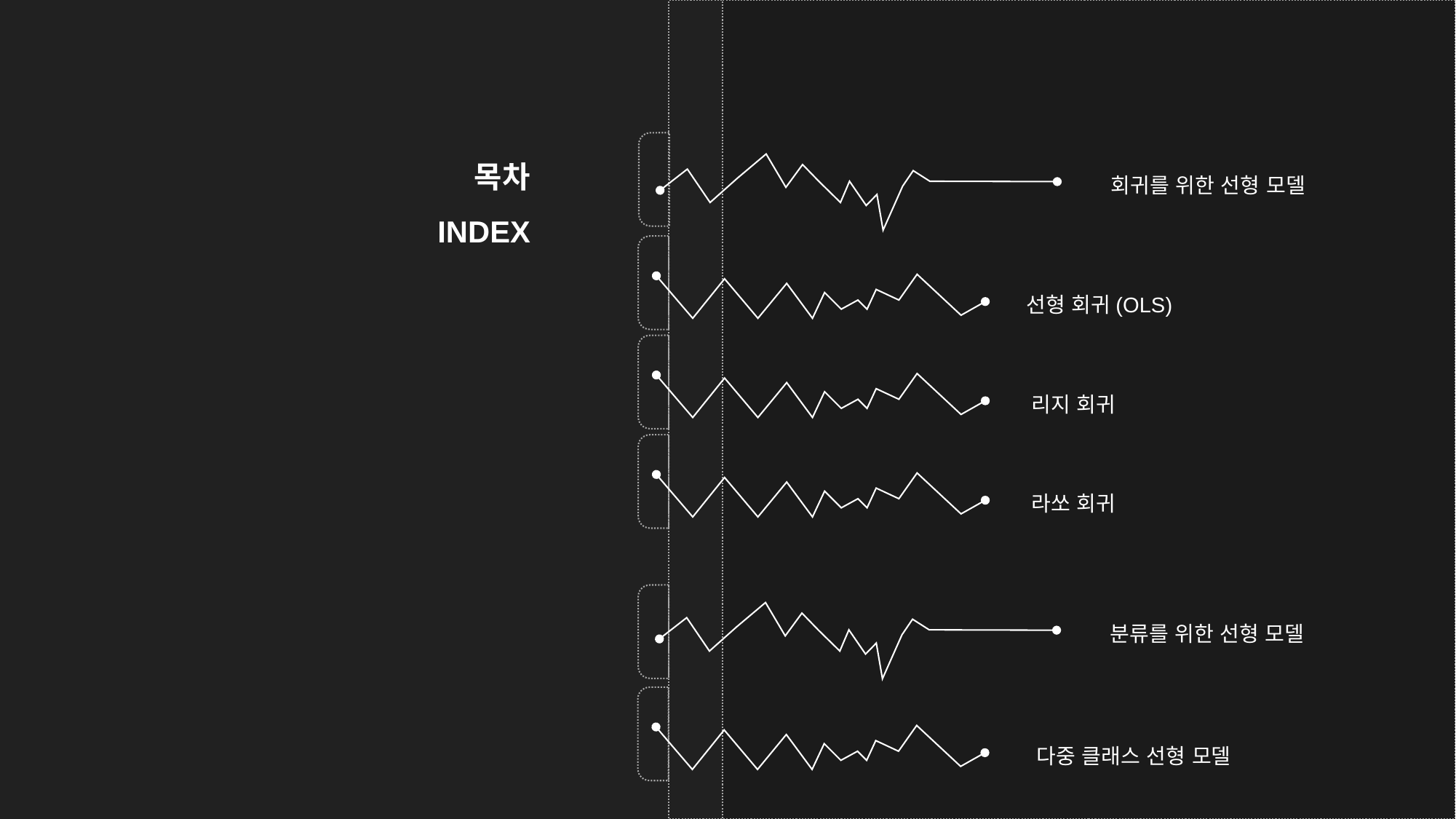

목차
INDEX

회귀를 위한 선형 모델

선형 회귀(OLS)

리지 회귀

라쏘 회귀

분류를 위한 선형 모델

다중 클래스 선형 모델